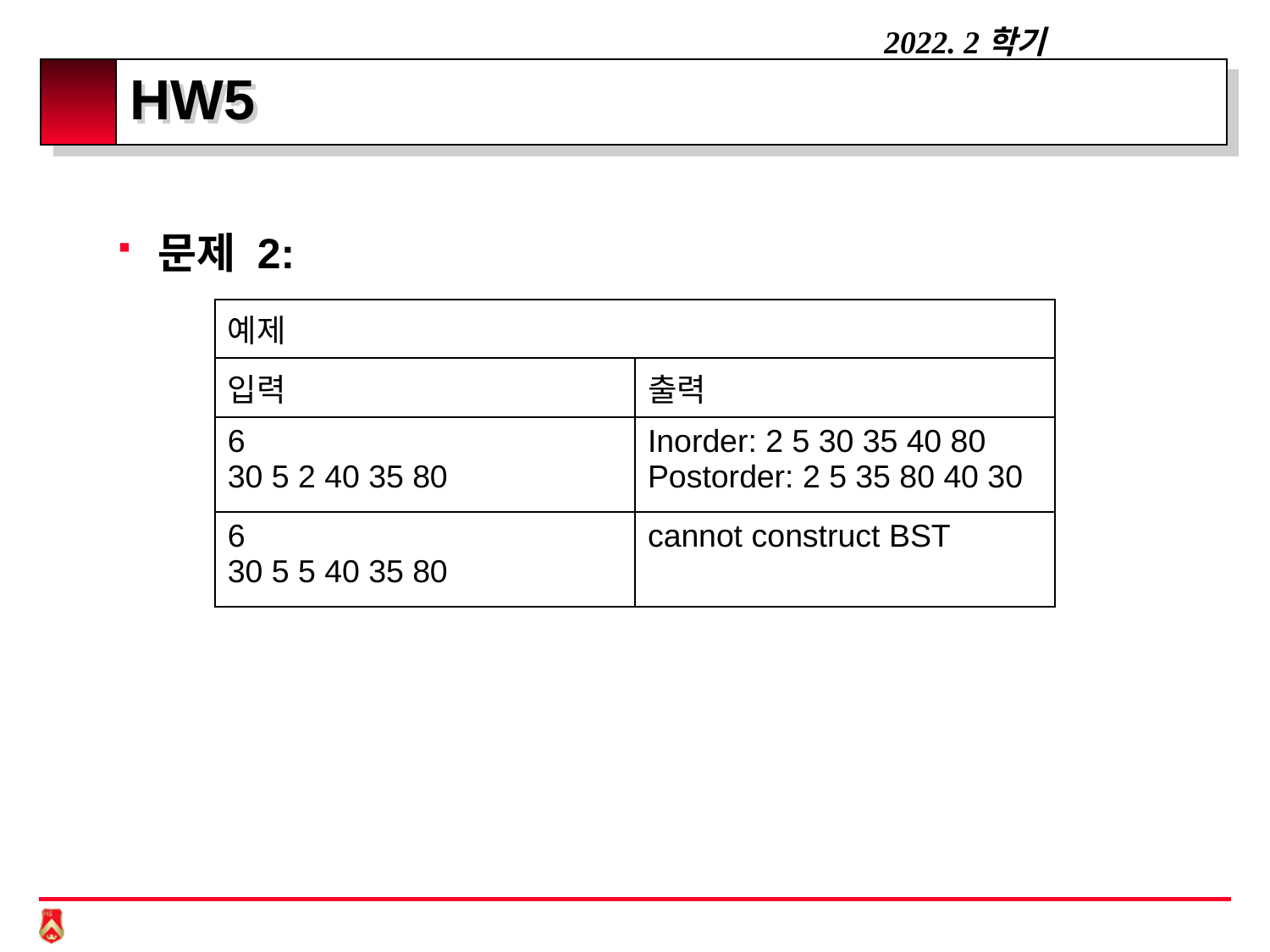

# HW5

문제 2:

| 예제 |  |
| --- | --- |
| 입력 | 출력 |
| 6 30 5 2 40 35 80 | Inorder: 2 5 30 35 40 80 Postorder: 2 5 35 80 40 30 |
| 6 30 5 5 40 35 80 | cannot construct BST |